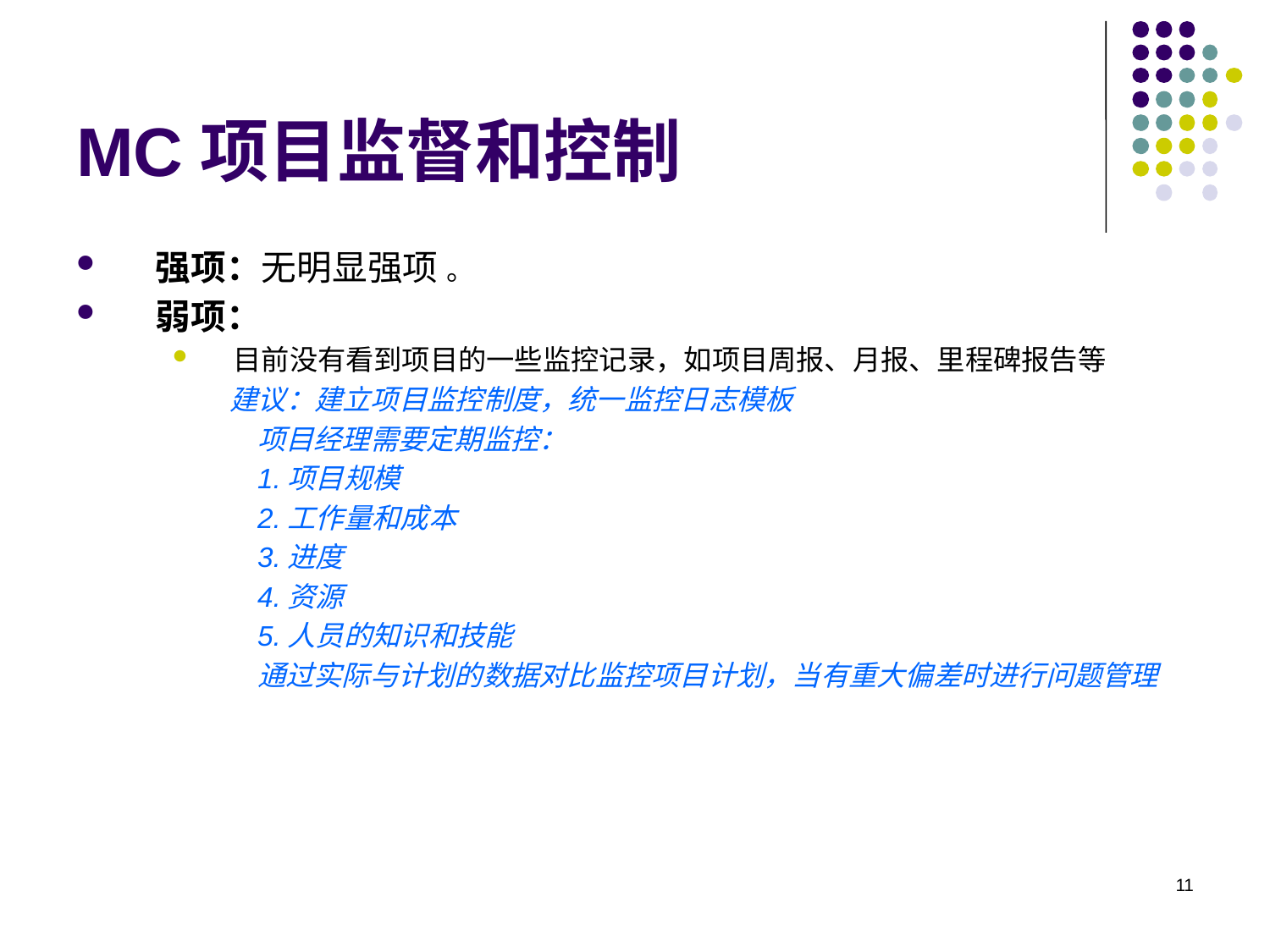

# MC项目监督和控制
强项：无明显强项 。
弱项：
目前没有看到项目的一些监控记录，如项目周报、月报、里程碑报告等
        建议：建立项目监控制度，统一监控日志模板
项目经理需要定期监控：
1.项目规模
2.工作量和成本
3.进度
4.资源
5.人员的知识和技能
通过实际与计划的数据对比监控项目计划，当有重大偏差时进行问题管理

11